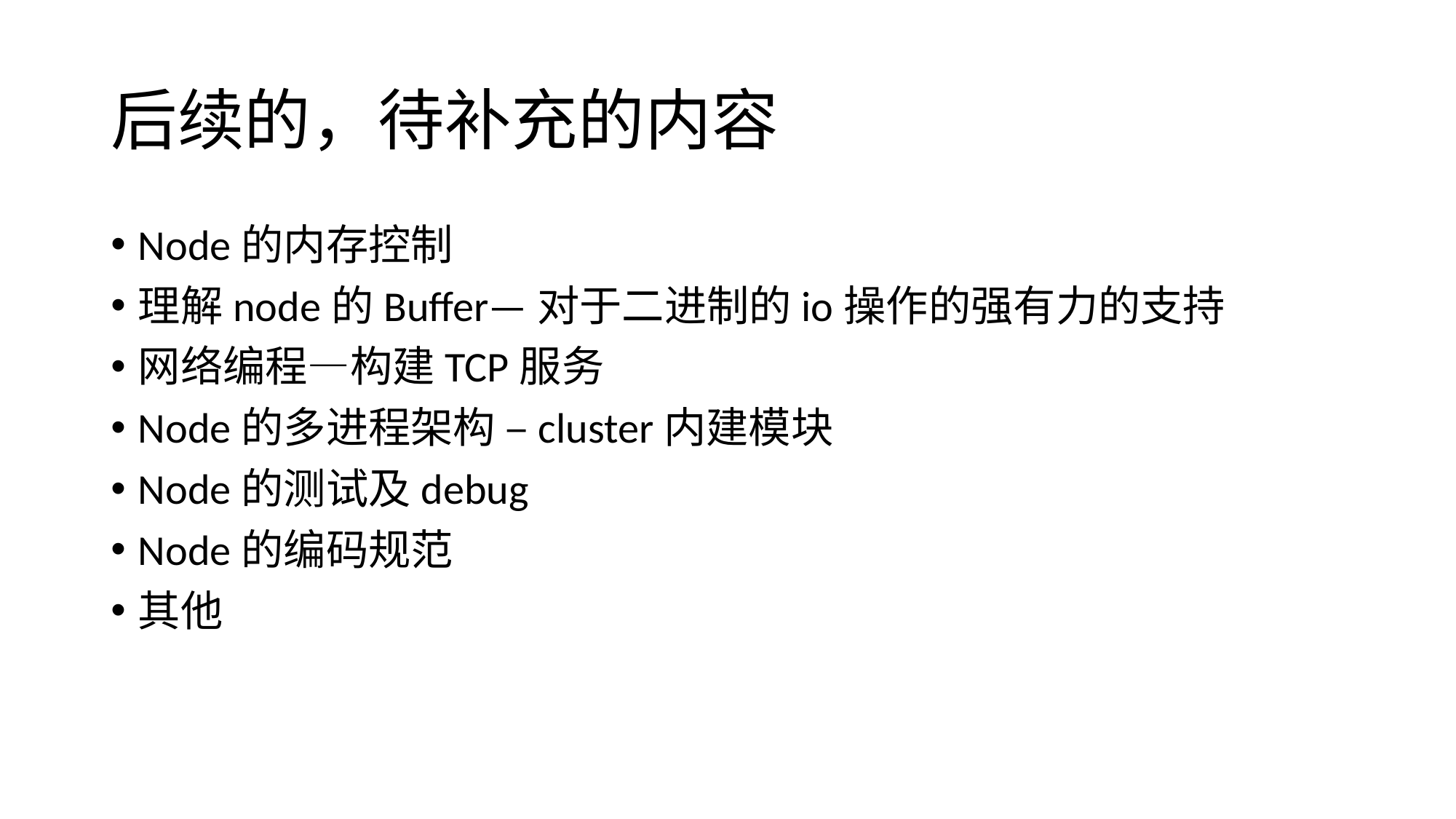

# 后续的，待补充的内容
Node的内存控制
理解node的Buffer—对于二进制的io操作的强有力的支持
网络编程—构建TCP服务
Node的多进程架构 –cluster内建模块
Node的测试及debug
Node的编码规范
其他